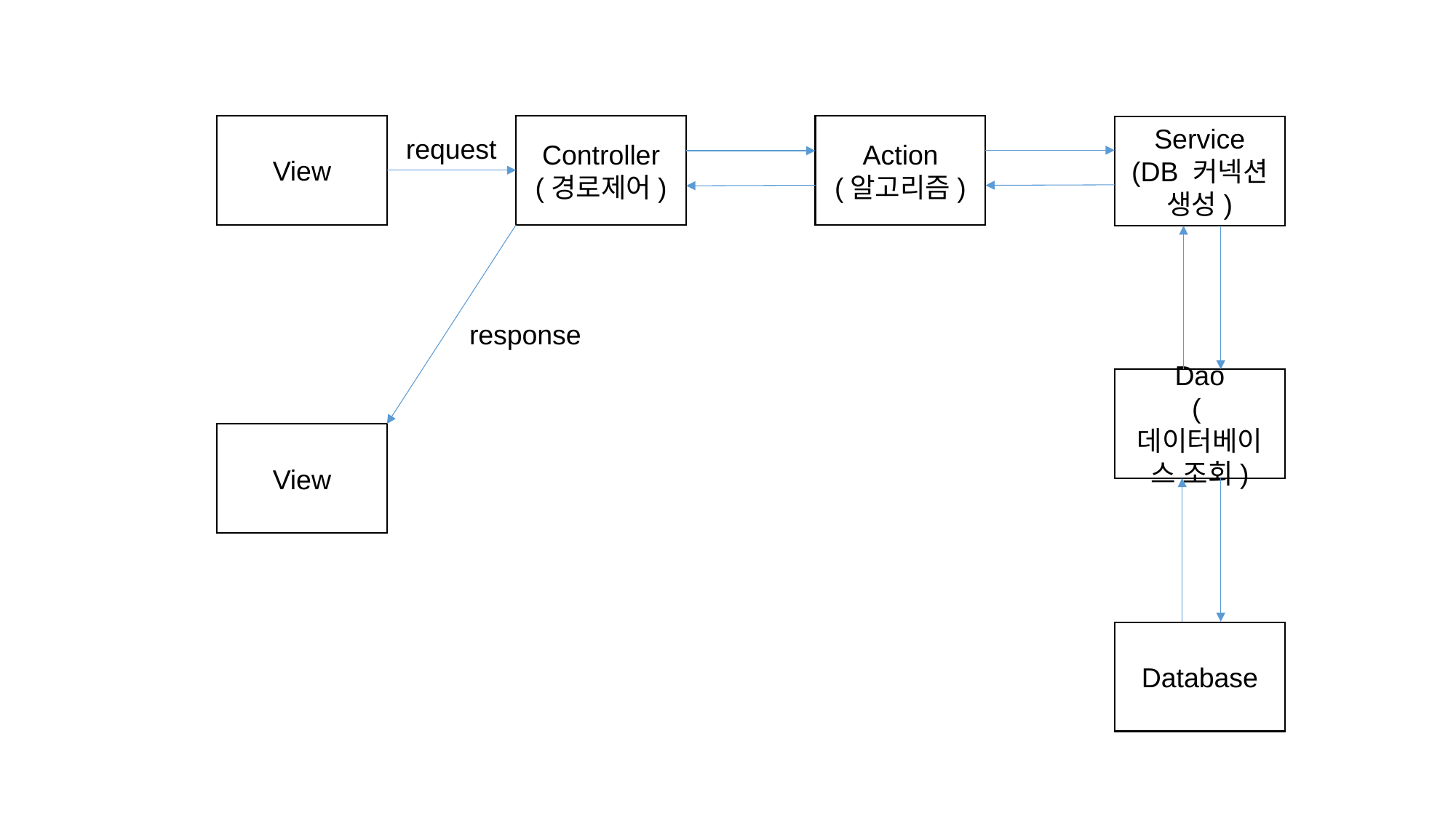

View
Controller
(경로제어)
Action
(알고리즘)
Service
(DB 커넥션 생성)
request
response
Dao
(데이터베이스 조회)
View
Database